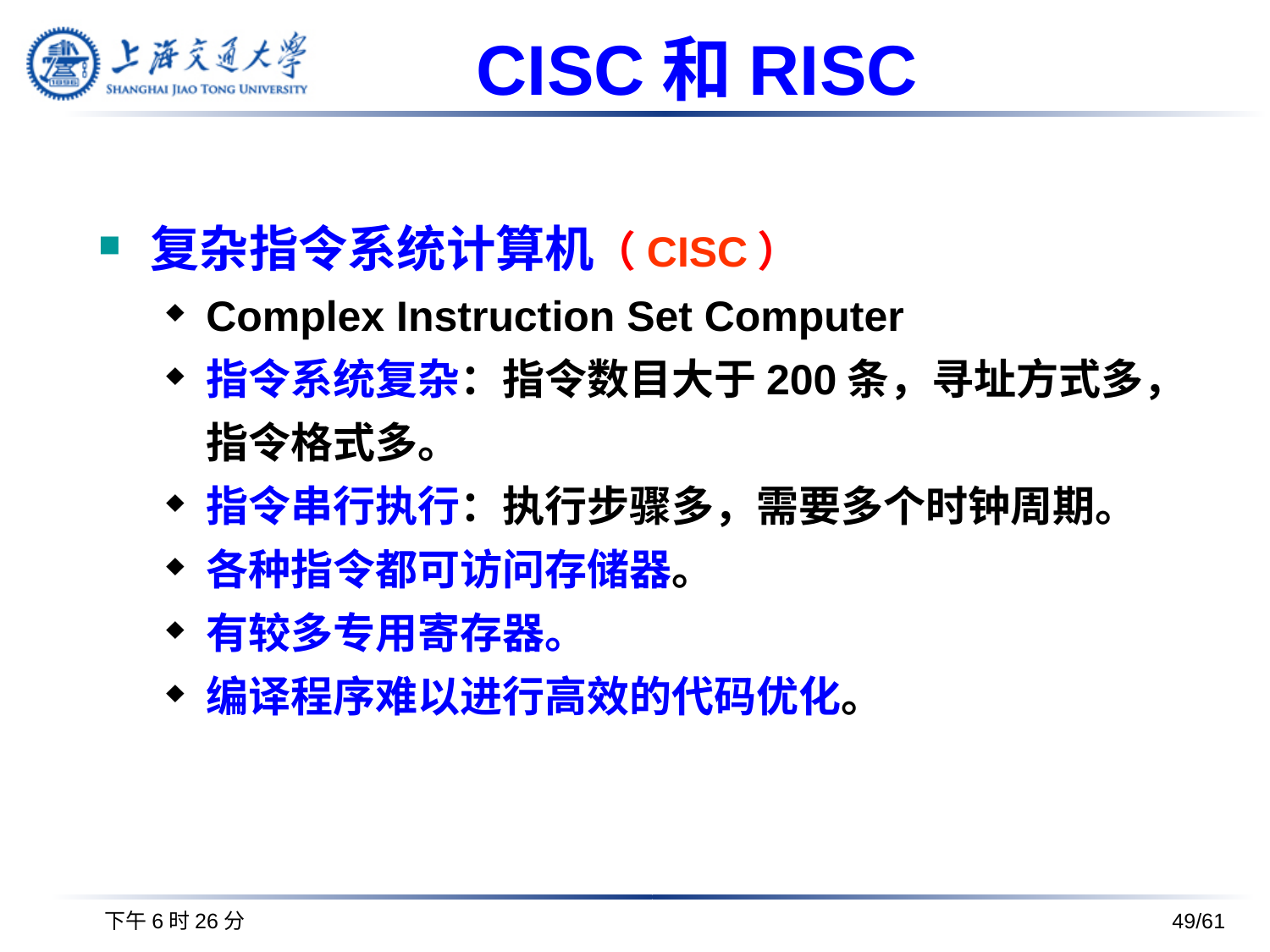

CISC和RISC
复杂指令系统计算机（CISC）
Complex Instruction Set Computer
指令系统复杂：指令数目大于200条，寻址方式多，指令格式多。
指令串行执行：执行步骤多，需要多个时钟周期。
各种指令都可访问存储器。
有较多专用寄存器。
编译程序难以进行高效的代码优化。
下午6时26分
49/61